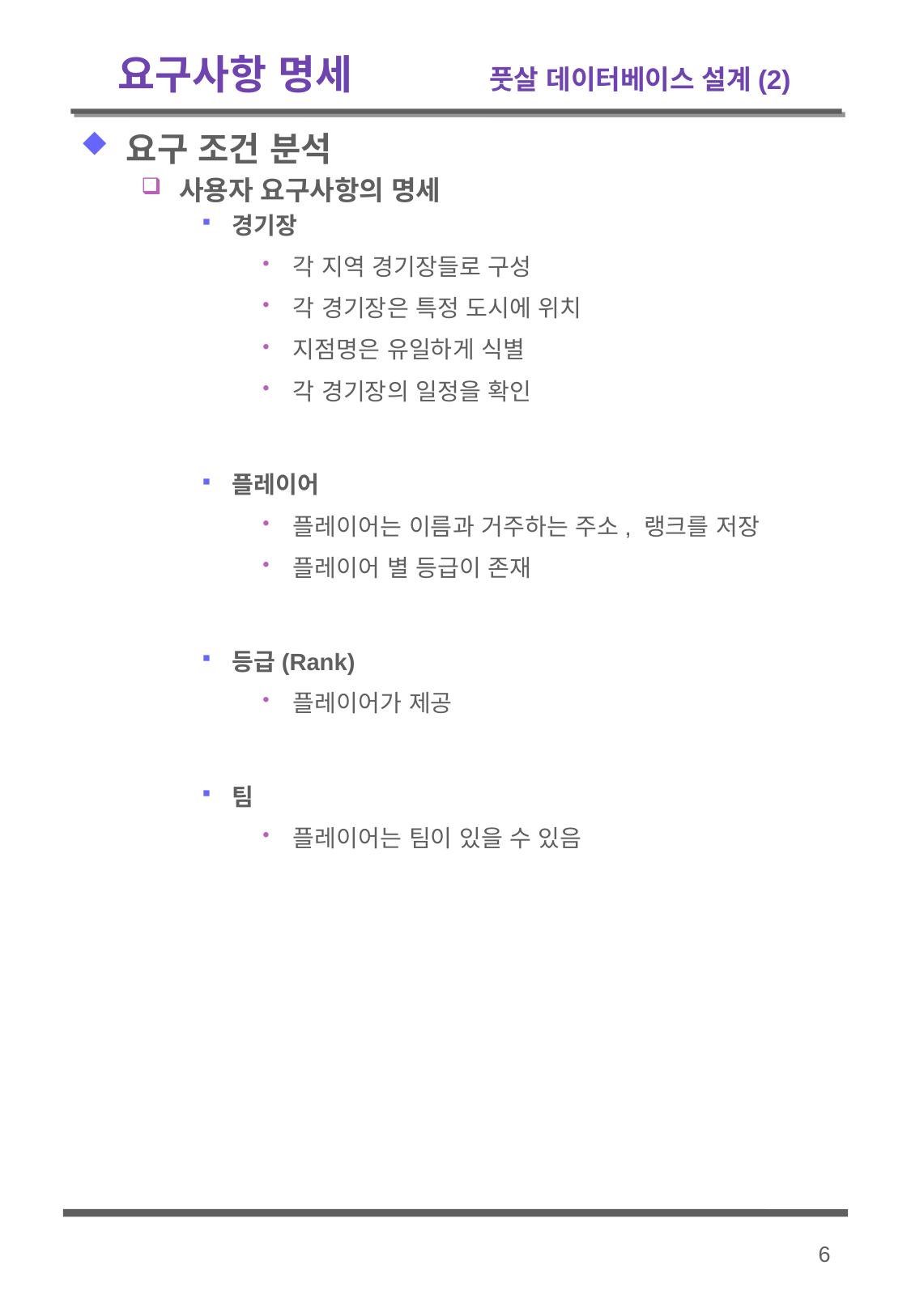

# 요구사항 명세 	 풋살 데이터베이스 설계(2)
요구 조건 분석
사용자 요구사항의 명세
경기장
각 지역 경기장들로 구성
각 경기장은 특정 도시에 위치
지점명은 유일하게 식별
각 경기장의 일정을 확인

플레이어
플레이어는 이름과 거주하는 주소, 랭크를 저장
플레이어 별 등급이 존재

등급(Rank)
플레이어가 제공

팀
플레이어는 팀이 있을 수 있음
6